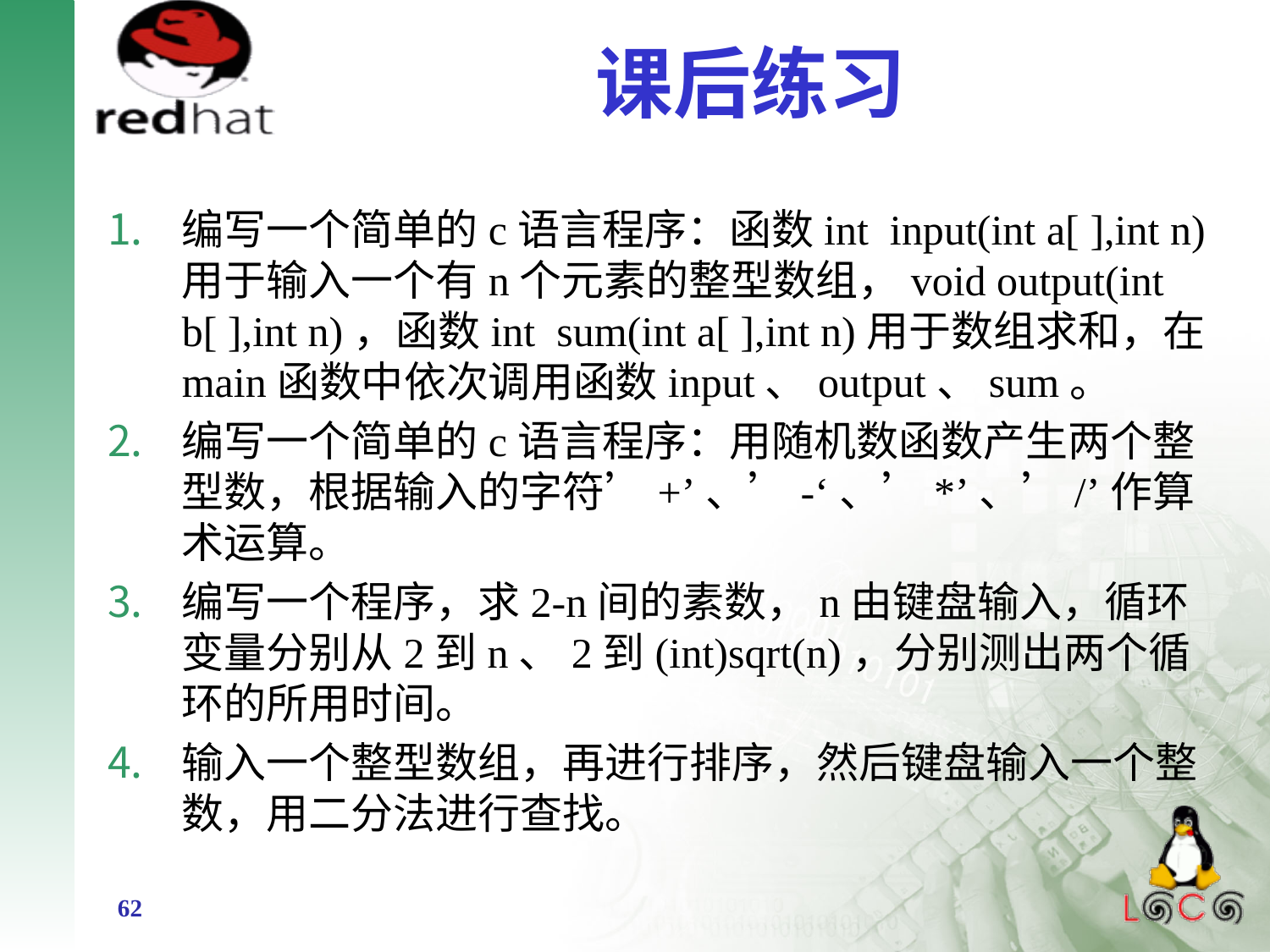

# 课后练习
编写一个简单的c语言程序：函数int  input(int a[ ],int n)用于输入一个有n个元素的整型数组，void output(int b[ ],int n)，函数int  sum(int a[ ],int n)用于数组求和，在main函数中依次调用函数input、output、sum。
编写一个简单的c语言程序：用随机数函数产生两个整型数，根据输入的字符’+’、’-‘、’*’、’/’作算术运算。
编写一个程序，求2-n间的素数，n由键盘输入，循环变量分别从2到n、2到(int)sqrt(n)，分别测出两个循环的所用时间。
输入一个整型数组，再进行排序，然后键盘输入一个整数，用二分法进行查找。
62